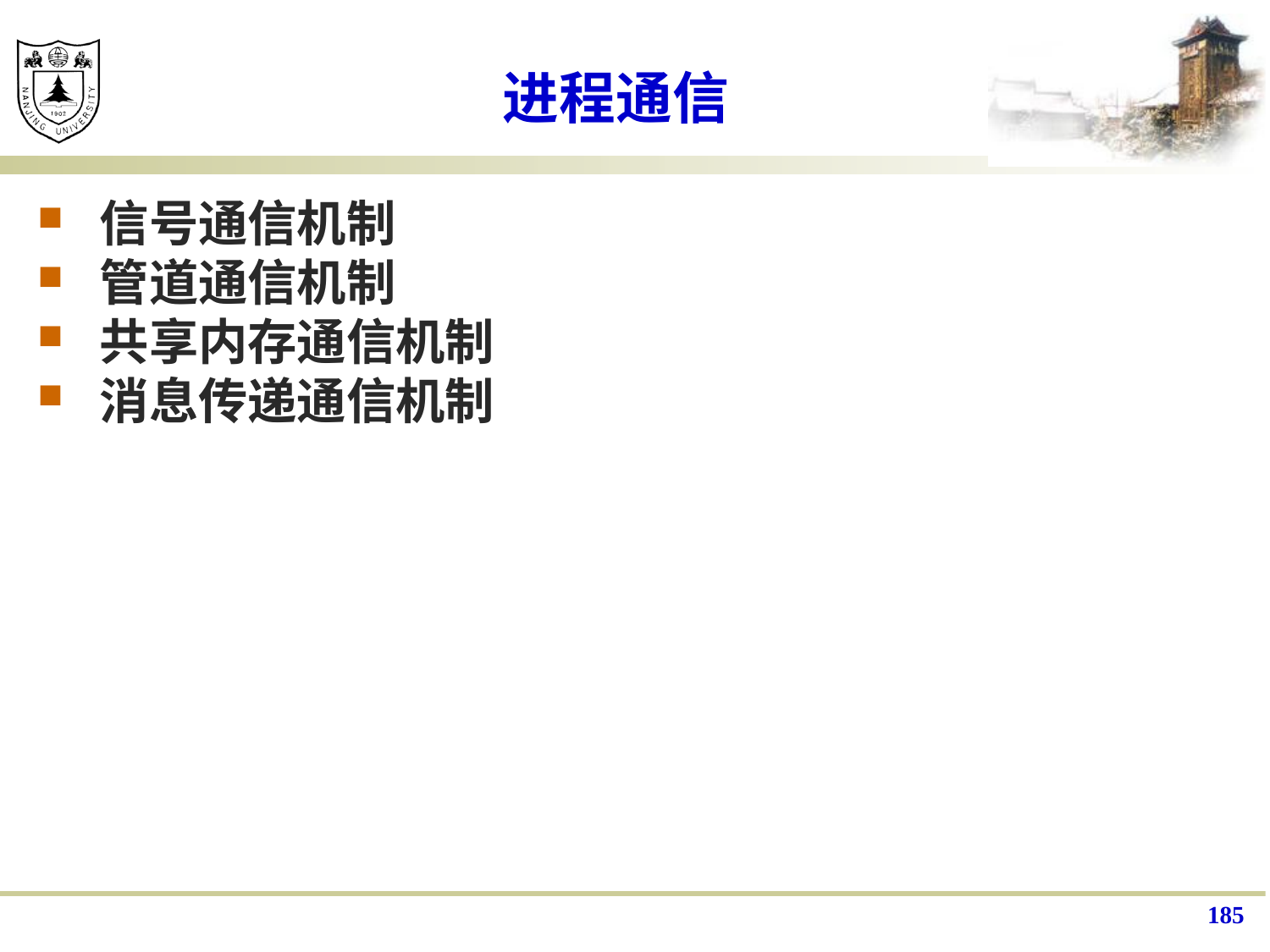

# 进程通信
信号通信机制
管道通信机制
共享内存通信机制
消息传递通信机制
185